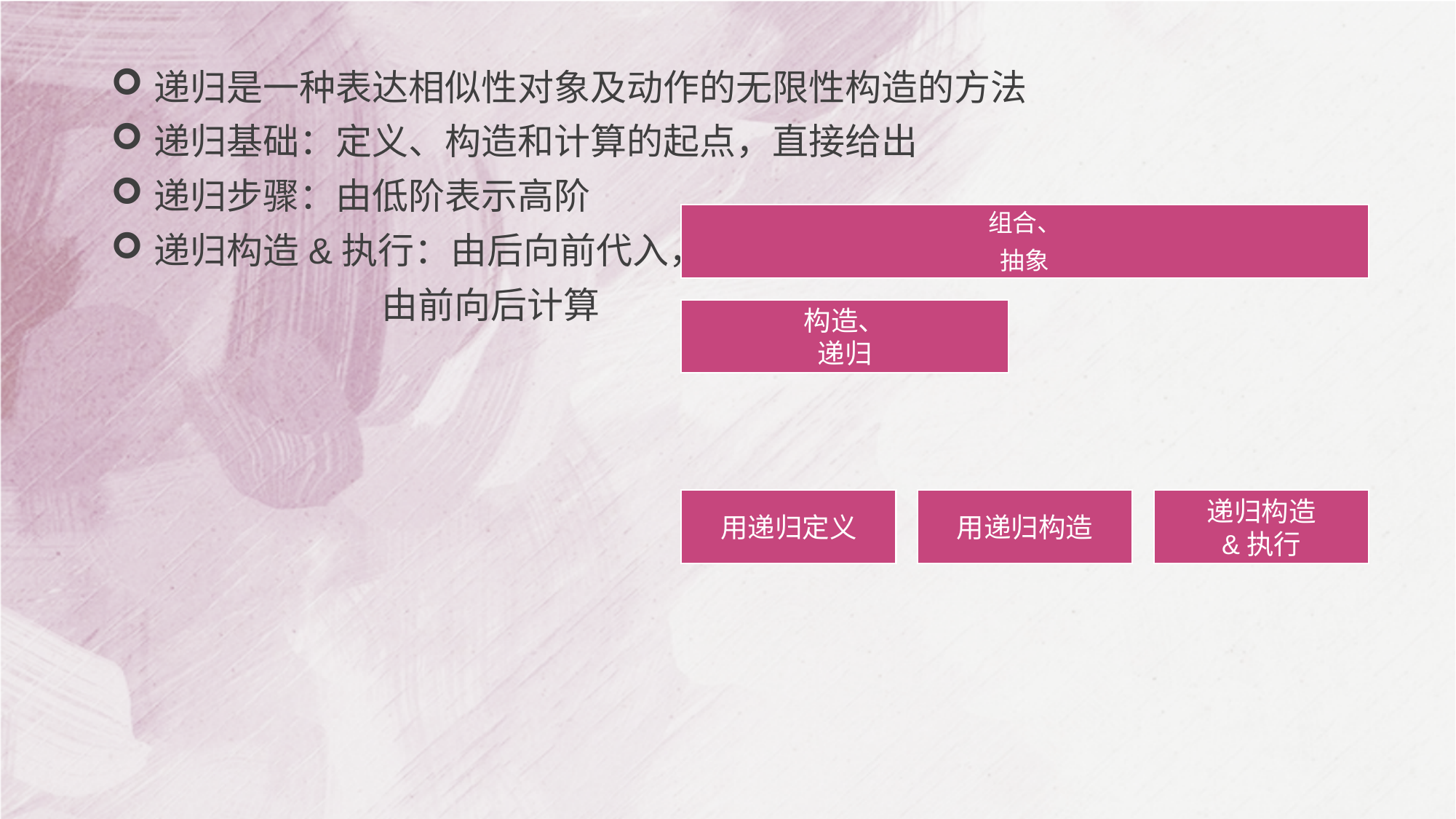

递归是一种表达相似性对象及动作的无限性构造的方法
递归基础：定义、构造和计算的起点，直接给出
递归步骤：由低阶表示高阶
递归构造&执行：由后向前代入，
                                由前向后计算

组合、
抽象
构造、
递归
用递归定义
用递归构造
递归构造
&执行